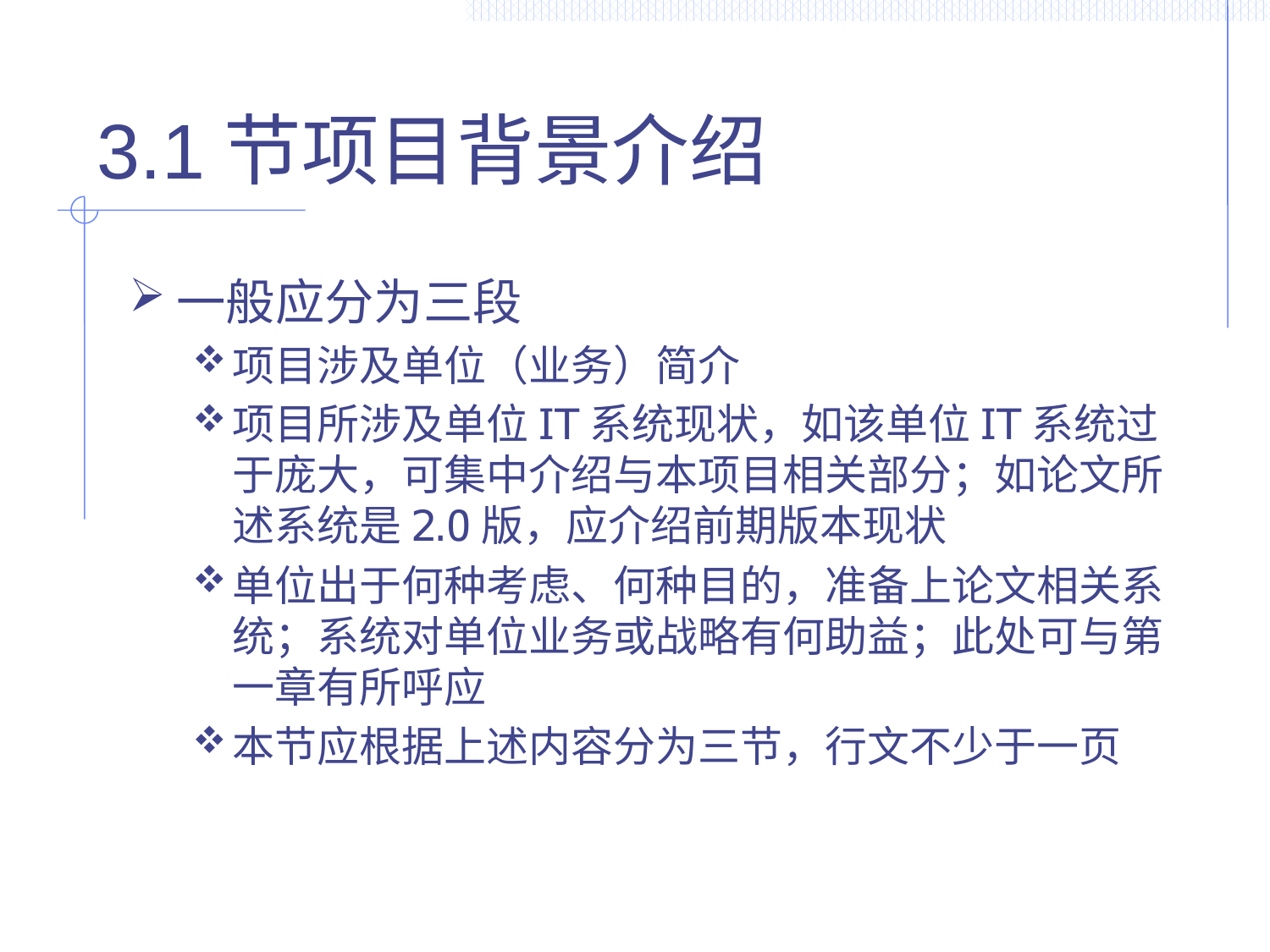

# 3.1节项目背景介绍
一般应分为三段
项目涉及单位（业务）简介
项目所涉及单位IT系统现状，如该单位IT系统过于庞大，可集中介绍与本项目相关部分；如论文所述系统是2.0版，应介绍前期版本现状
单位出于何种考虑、何种目的，准备上论文相关系统；系统对单位业务或战略有何助益；此处可与第一章有所呼应
本节应根据上述内容分为三节，行文不少于一页